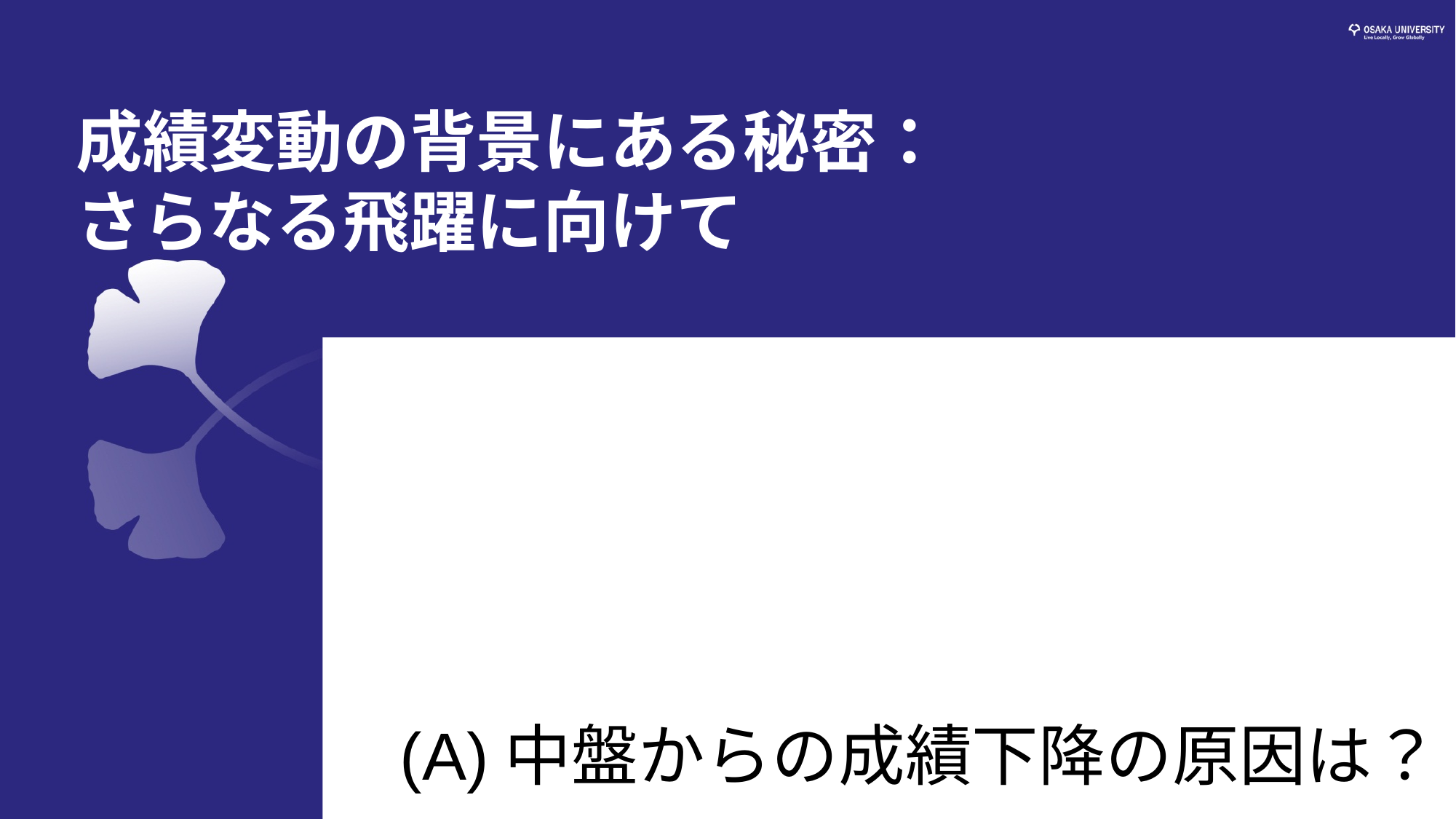

成績変動の背景にある秘密：
さらなる飛躍に向けて

(A)中盤からの成績下降の原因は？